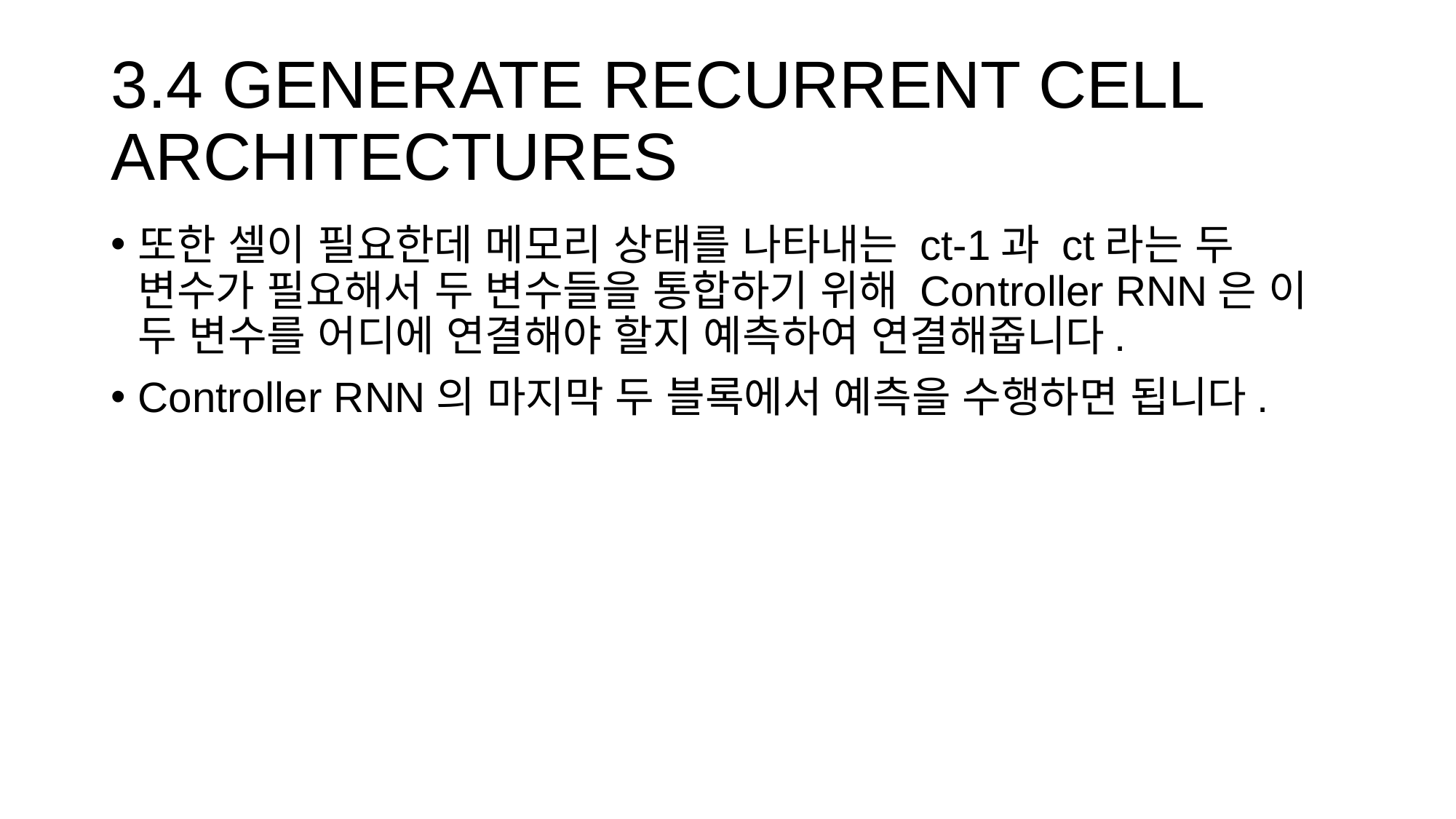

# 3.4 GENERATE RECURRENT CELL ARCHITECTURES
또한 셀이 필요한데 메모리 상태를 나타내는 ct-1과 ct라는 두 변수가 필요해서 두 변수들을 통합하기 위해 Controller RNN은 이 두 변수를 어디에 연결해야 할지 예측하여 연결해줍니다.
Controller RNN의 마지막 두 블록에서 예측을 수행하면 됩니다.